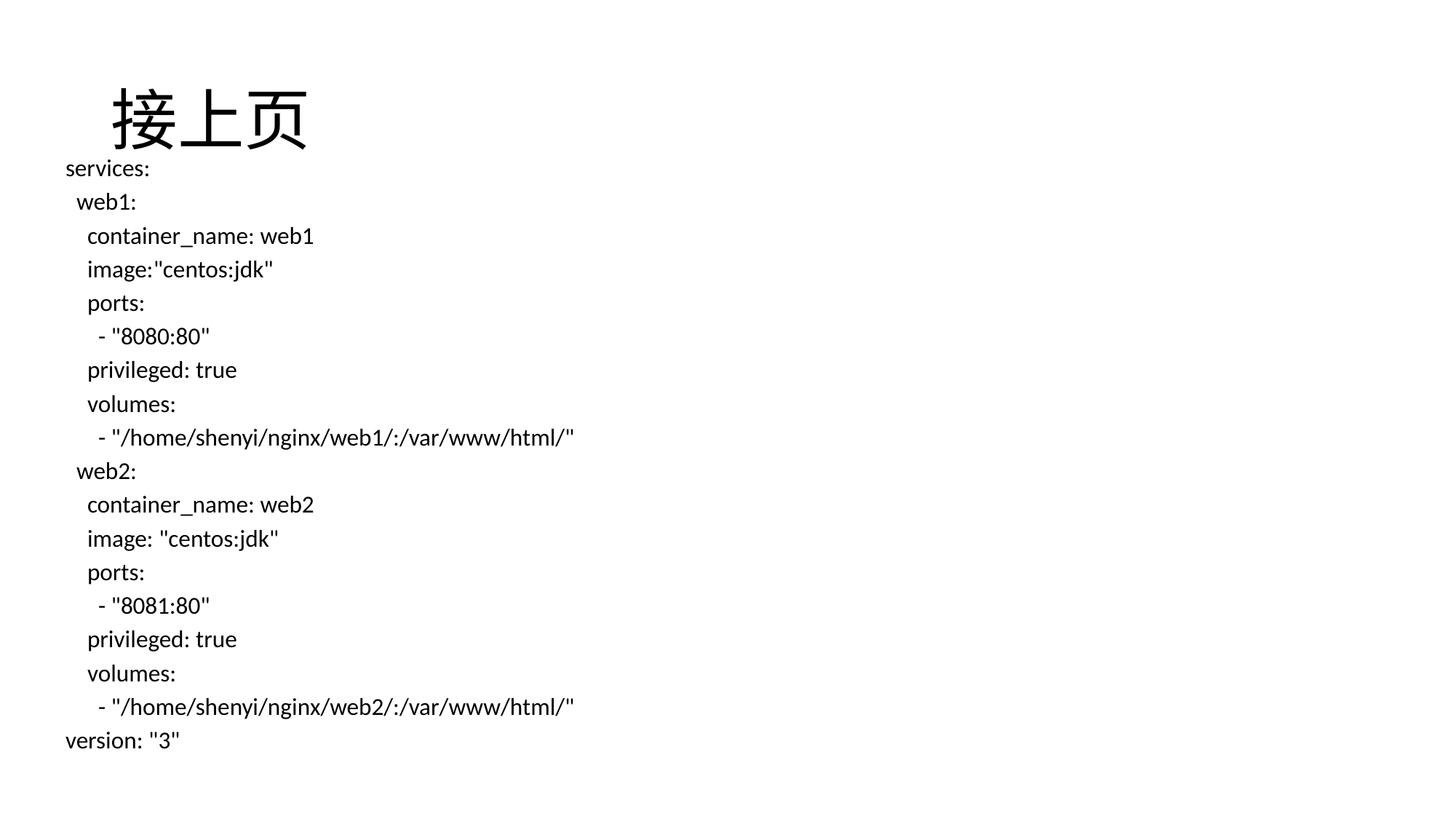

# 接上页
services:
  web1:
    container_name: web1
    image:"centos:jdk"
    ports:
      - "8080:80"
    privileged: true
    volumes:
      - "/home/shenyi/nginx/web1/:/var/www/html/"
  web2:
    container_name: web2
    image: "centos:jdk"
    ports:
      - "8081:80"
    privileged: true
    volumes:
      - "/home/shenyi/nginx/web2/:/var/www/html/"
version: "3"